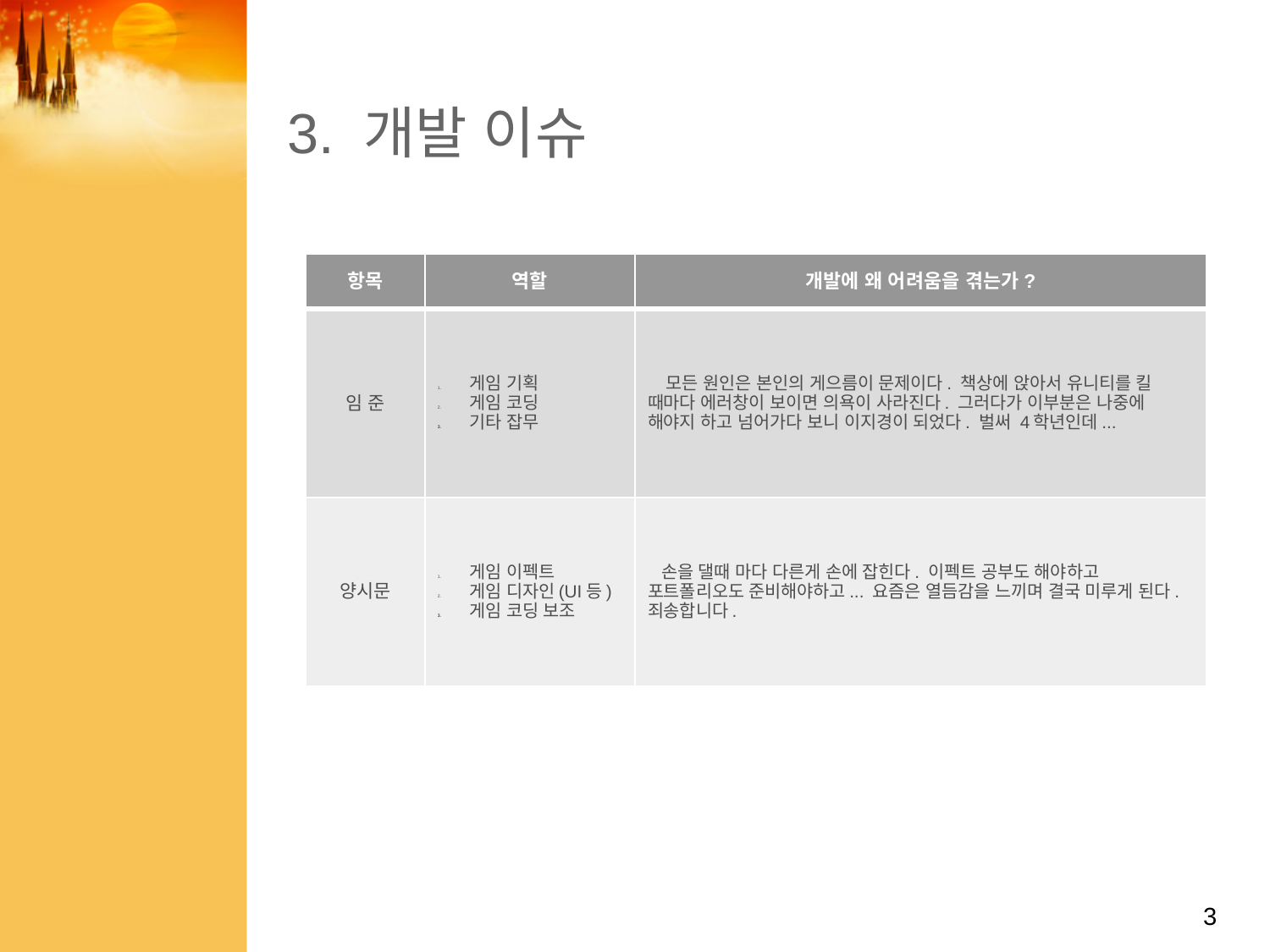

# 3. 개발 이슈
| 항목 | 역할 | 개발에 왜 어려움을 겪는가? |
| --- | --- | --- |
| 임 준 | 게임 기획 게임 코딩 기타 잡무 | 모든 원인은 본인의 게으름이 문제이다. 책상에 앉아서 유니티를 킬 때마다 에러창이 보이면 의욕이 사라진다. 그러다가 이부분은 나중에 해야지 하고 넘어가다 보니 이지경이 되었다. 벌써 4학년인데... |
| 양시문 | 게임 이펙트 게임 디자인(UI등) 게임 코딩 보조 | 손을 댈때 마다 다른게 손에 잡힌다. 이펙트 공부도 해야하고 포트폴리오도 준비해야하고... 요즘은 열듬감을 느끼며 결국 미루게 된다. 죄송합니다. |

 3